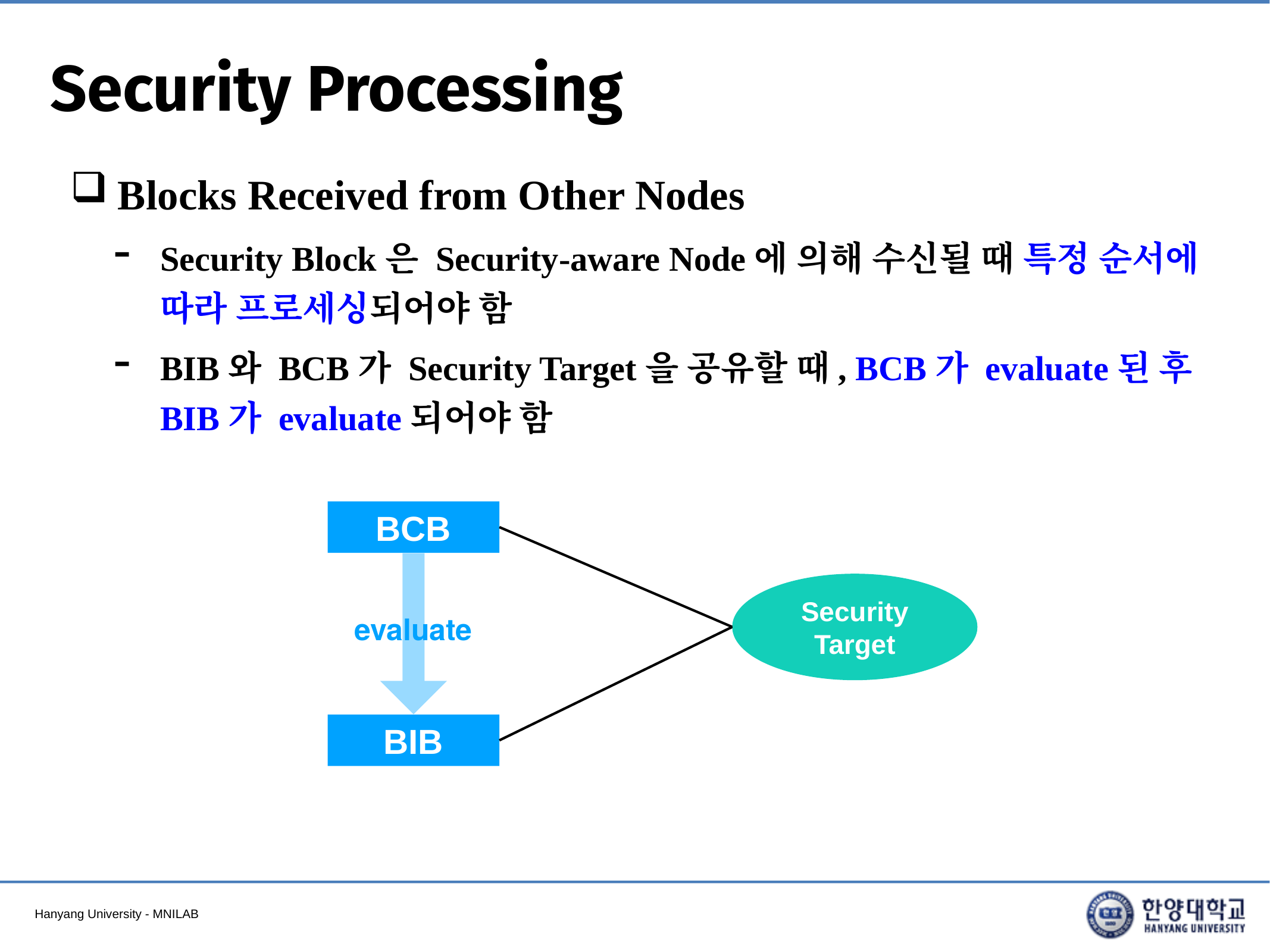

# Security Processing
Blocks Received from Other Nodes
Security Block은 Security-aware Node에 의해 수신될 때 특정 순서에 따라 프로세싱되어야 함
BIB와 BCB가 Security Target을 공유할 때, BCB가 evaluate된 후 BIB가 evaluate되어야 함
BCB

Security
Target
evaluate
BIB